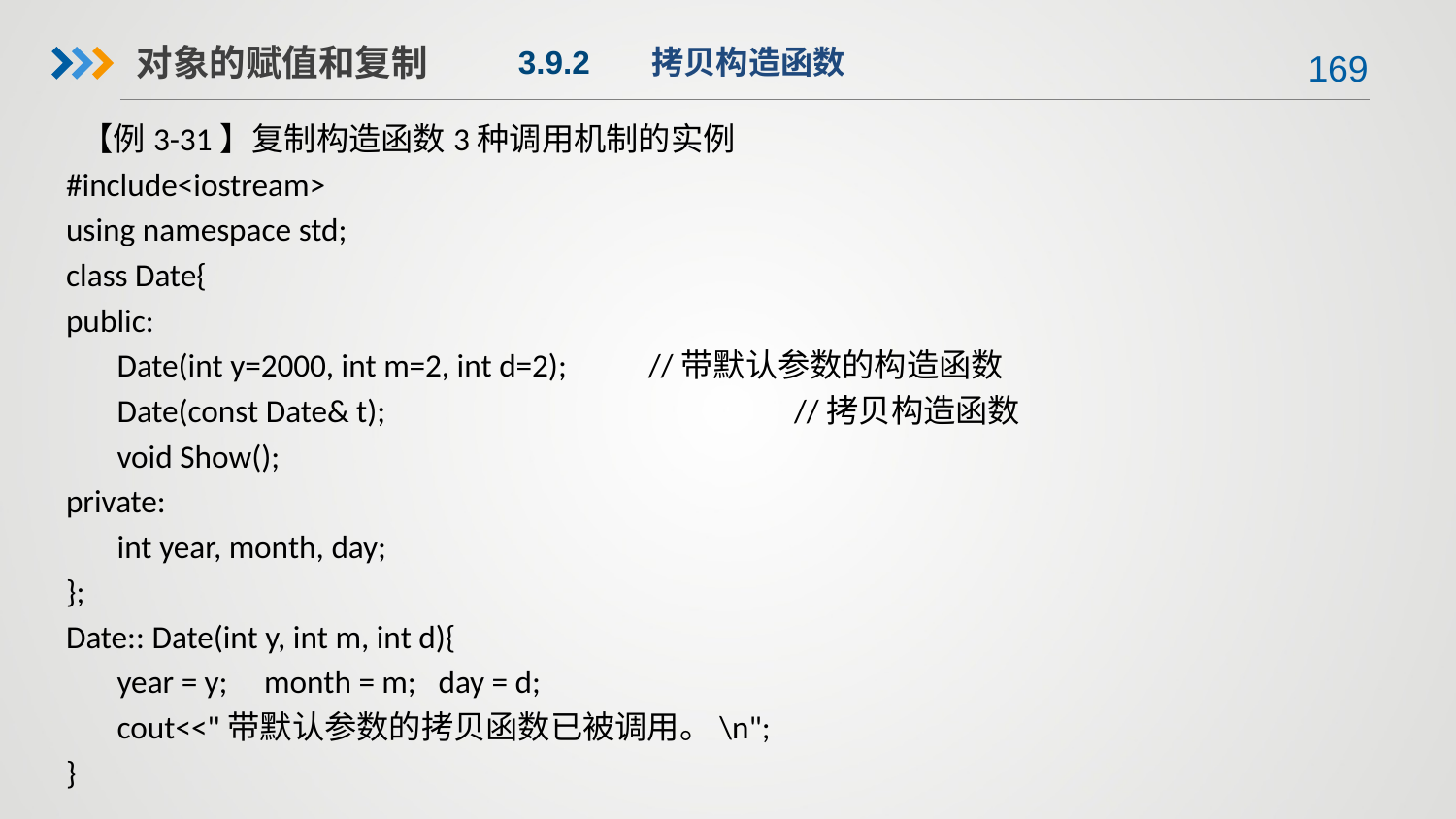

对象的赋值和复制
3.9.2      拷贝构造函数
 【例3-31】复制构造函数3种调用机制的实例
#include<iostream>
using namespace std;
class Date{
public:
       Date(int y=2000, int m=2, int d=2);     	//带默认参数的构造函数
       Date(const Date& t);                 		//拷贝构造函数
       void Show();
private:
       int year, month, day;
};
Date:: Date(int y, int m, int d){
       year = y;     month = m;   day = d;
       cout<<"带默认参数的拷贝函数已被调用。\n";
}